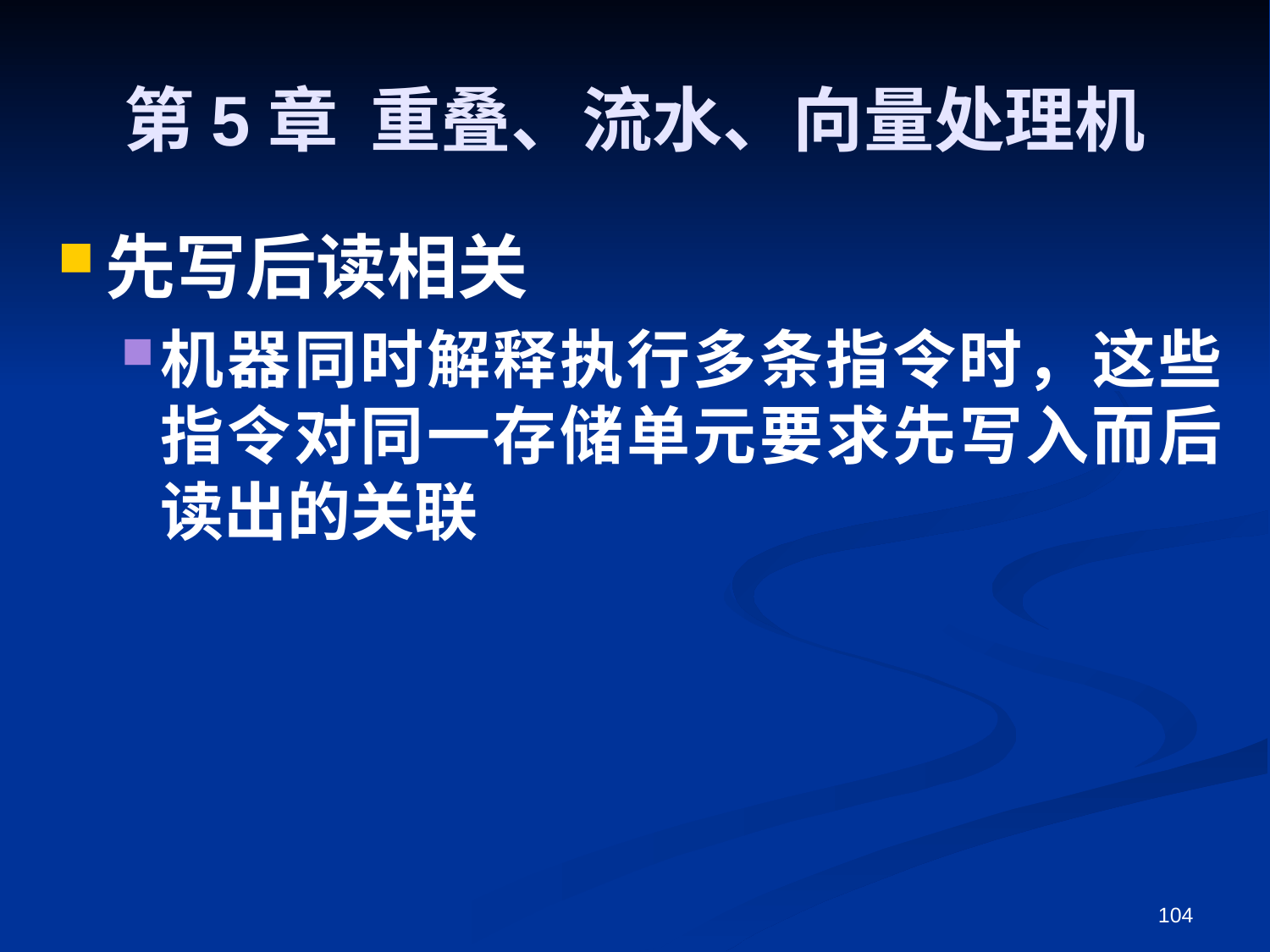

# 第5章  重叠、流水、向量处理机
先写后读相关
机器同时解释执行多条指令时，这些指令对同一存储单元要求先写入而后读出的关联
104